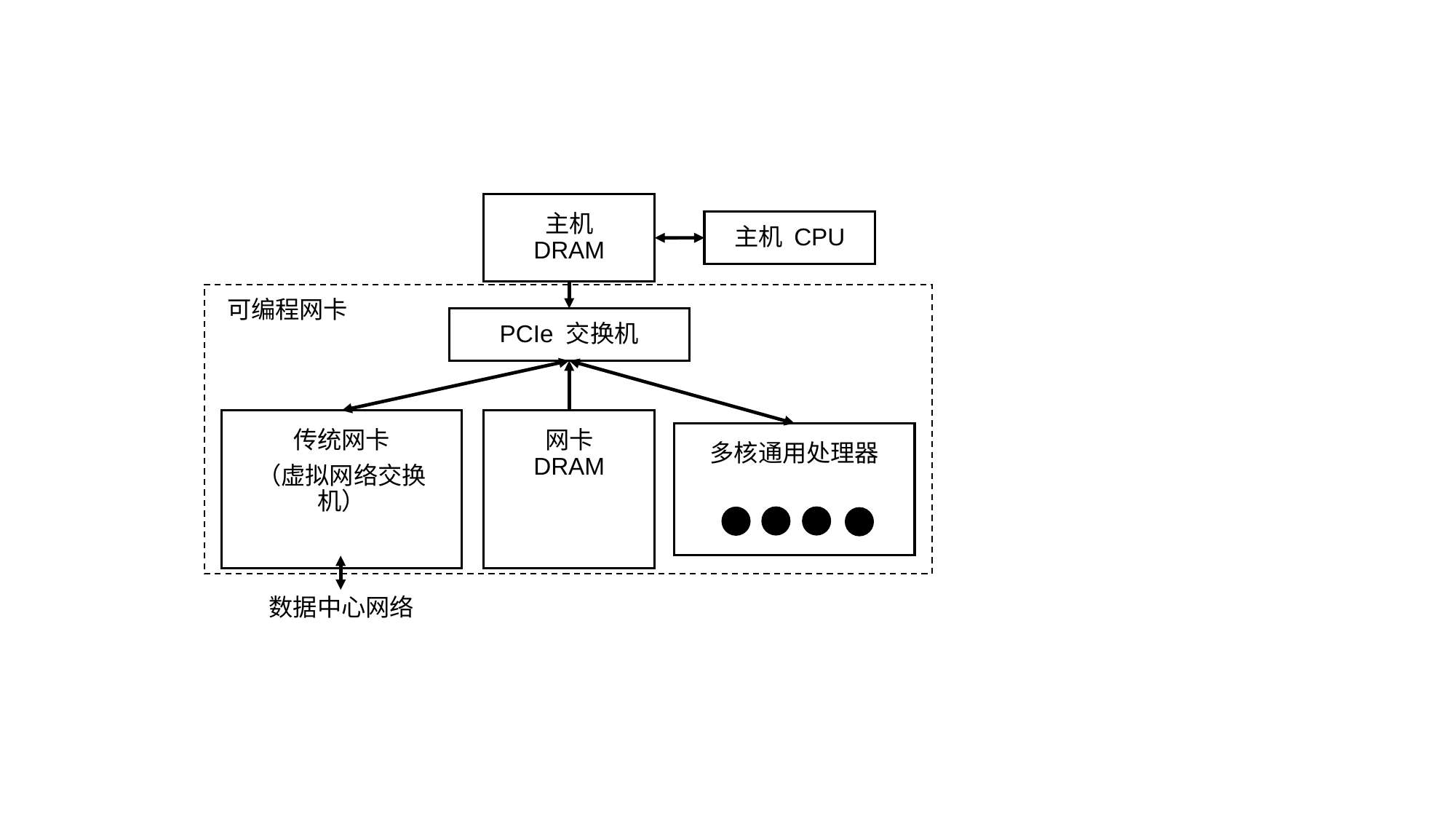

主机 DRAM
主机 CPU

可编程网卡
PCIe 交换机
多核通用处理器

传统网卡
（虚拟网络交换机）

网卡 DRAM

数据中心网络